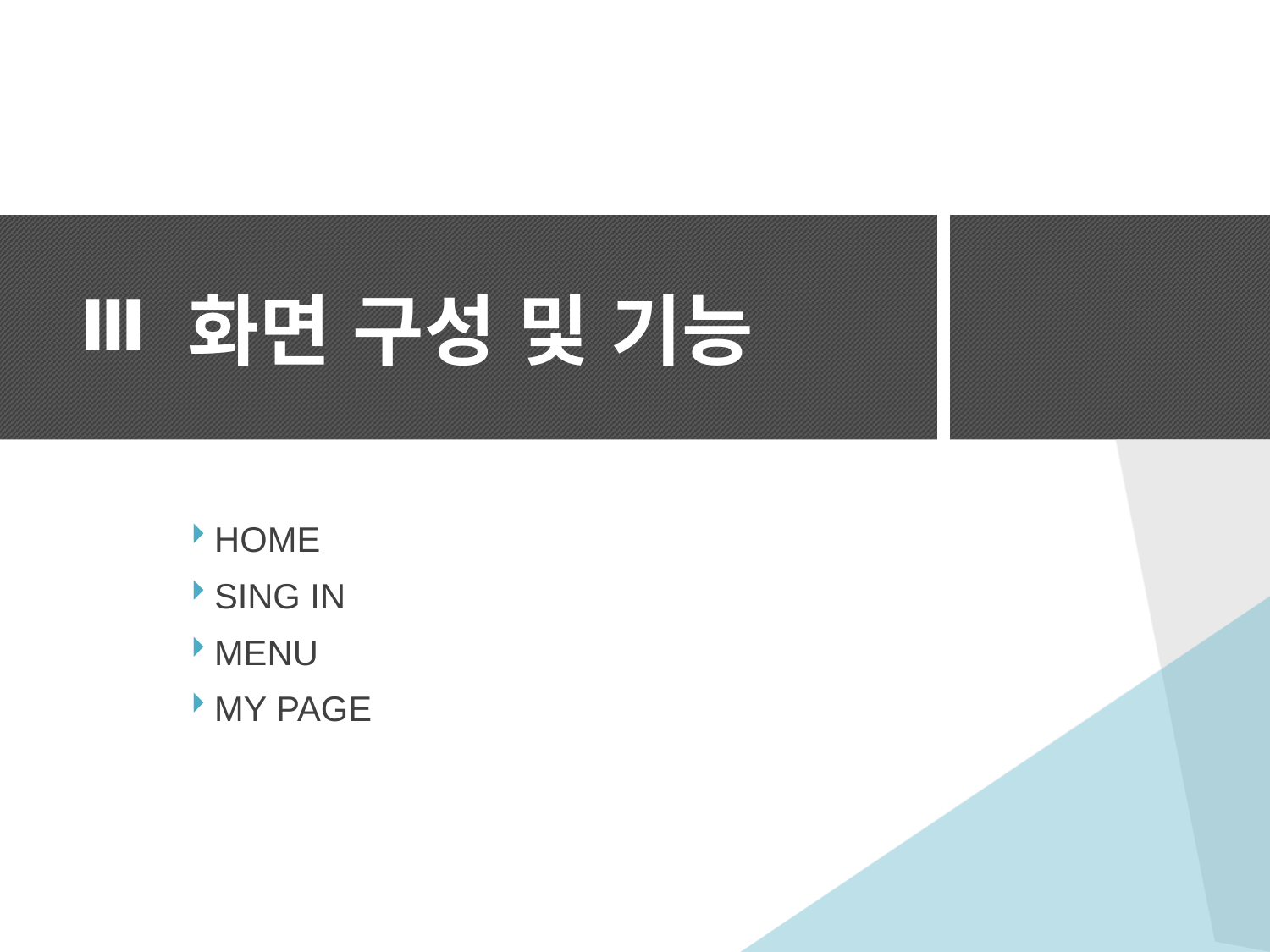

화면 구성 및 기능
Ⅲ
HOME
SING IN
MENU
MY PAGE